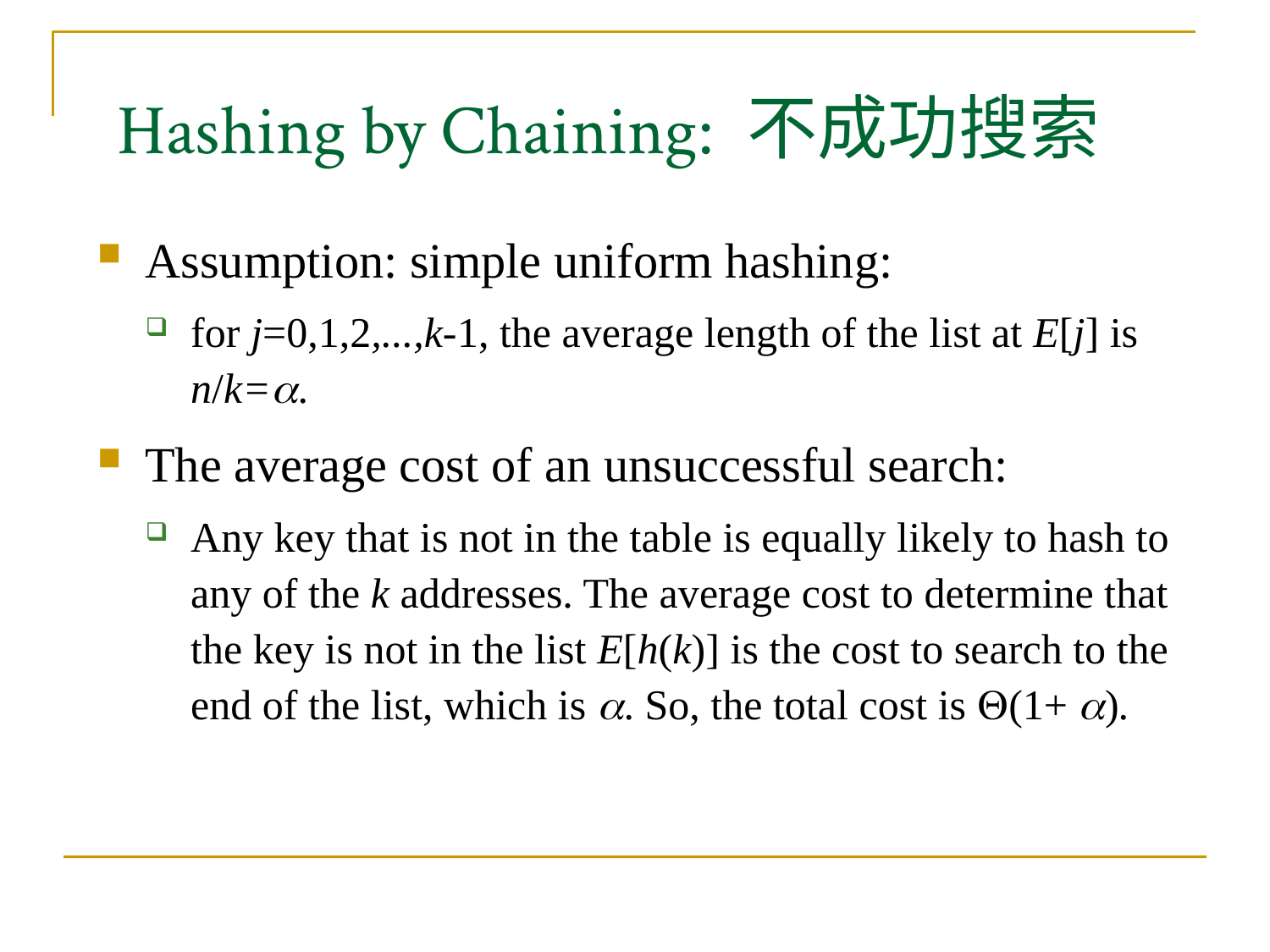

# Hashing by Chaining: 不成功搜索
Assumption: simple uniform hashing:
for j=0,1,2,...,k-1, the average length of the list at E[j] is n/k=α.
The average cost of an unsuccessful search:
Any key that is not in the table is equally likely to hash to any of the k addresses. The average cost to determine that the key is not in the list E[h(k)] is the cost to search to the end of the list, which is α. So, the total cost is Θ(1+ α).